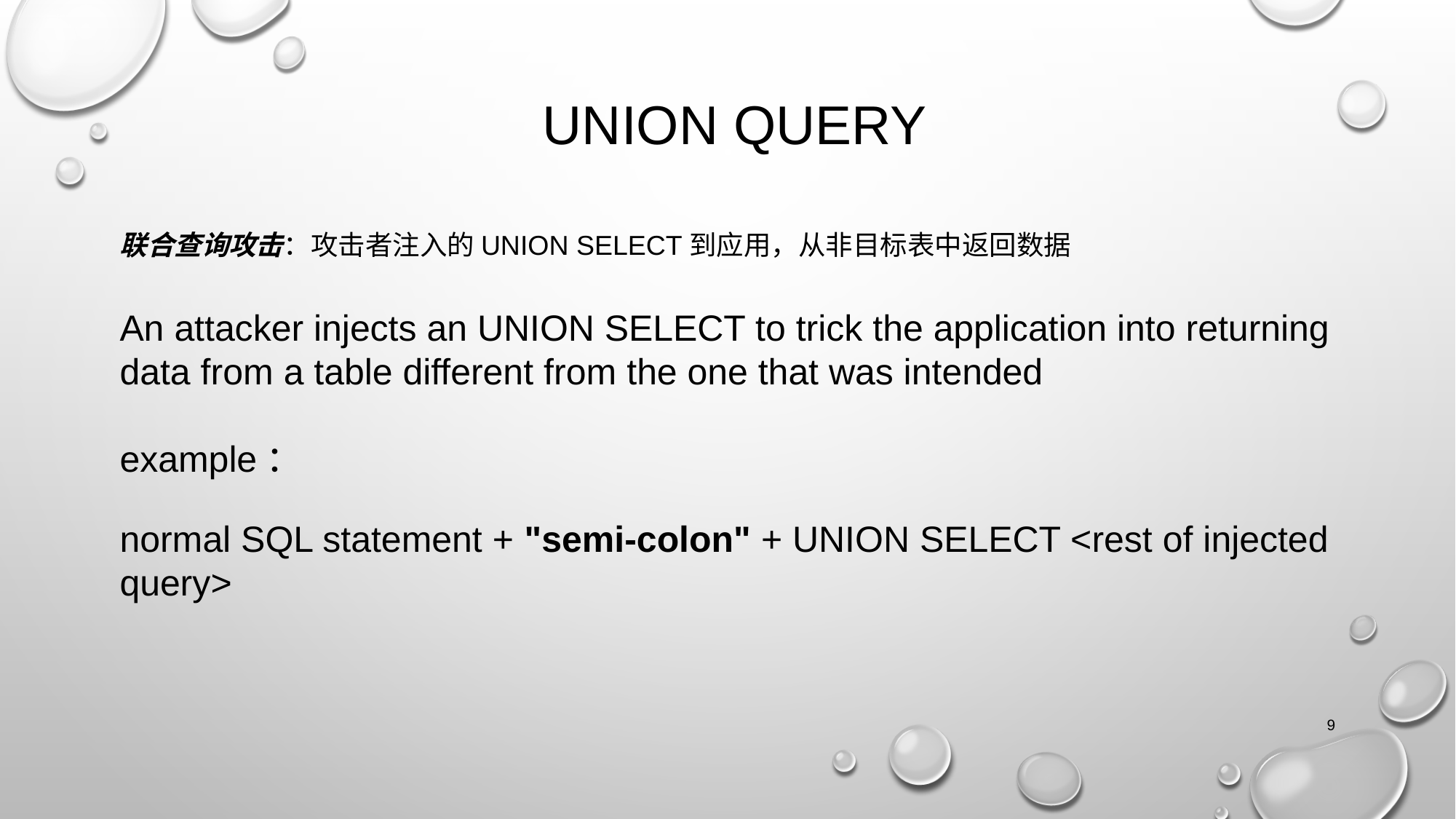

# Union Query
联合查询攻击：攻击者注入的UNION SELECT到应用，从非目标表中返回数据
An attacker injects an UNION SELECT to trick the application into returning data from a table different from the one that was intended

example：

normal SQL statement + "semi-colon" + UNION SELECT <rest of injected query>
9